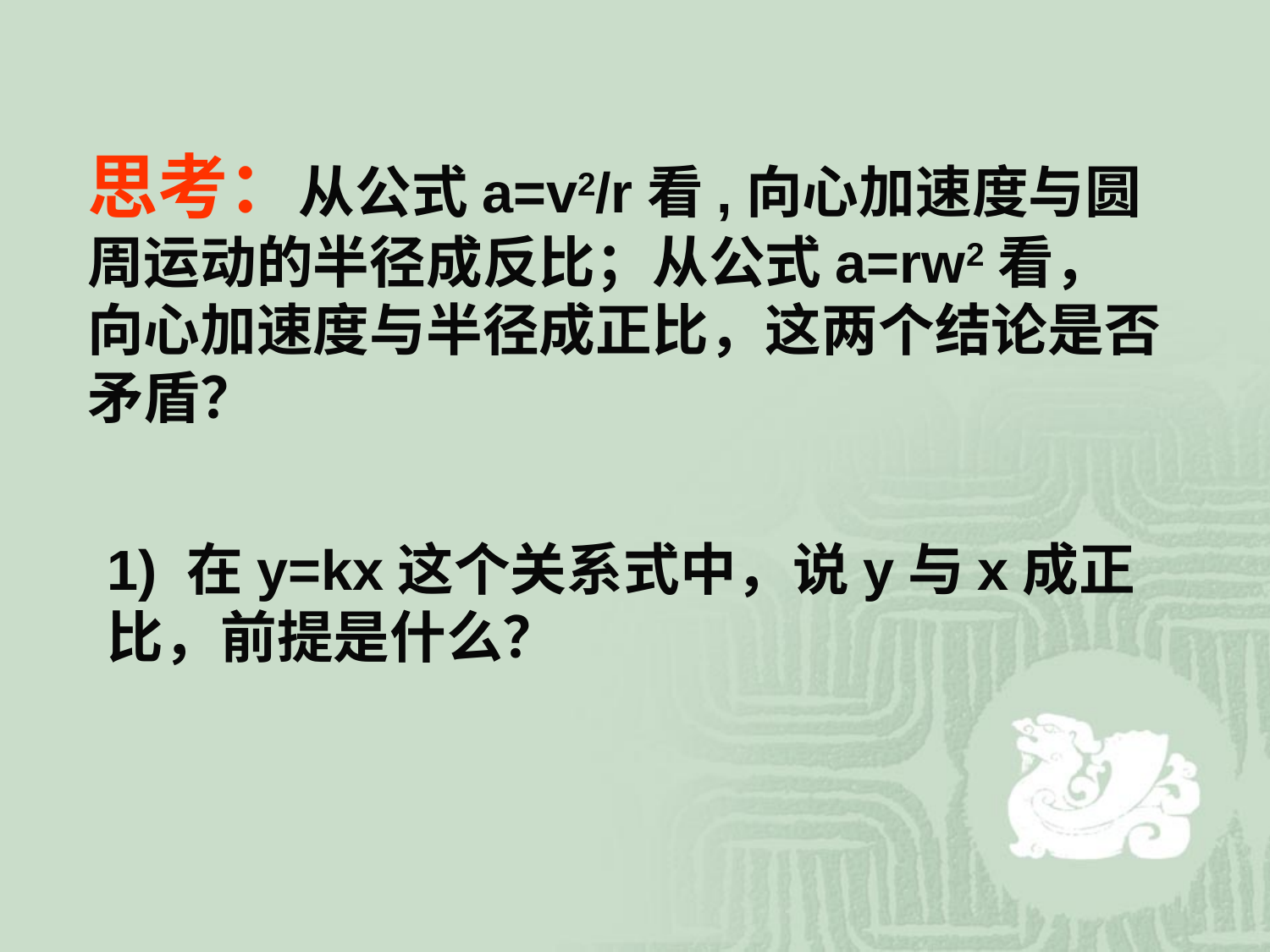

思考：从公式a=v2/r看,向心加速度与圆周运动的半径成反比；从公式a=rw2看，向心加速度与半径成正比，这两个结论是否矛盾？
1) 在y=kx这个关系式中，说y与x成正比，前提是什么？